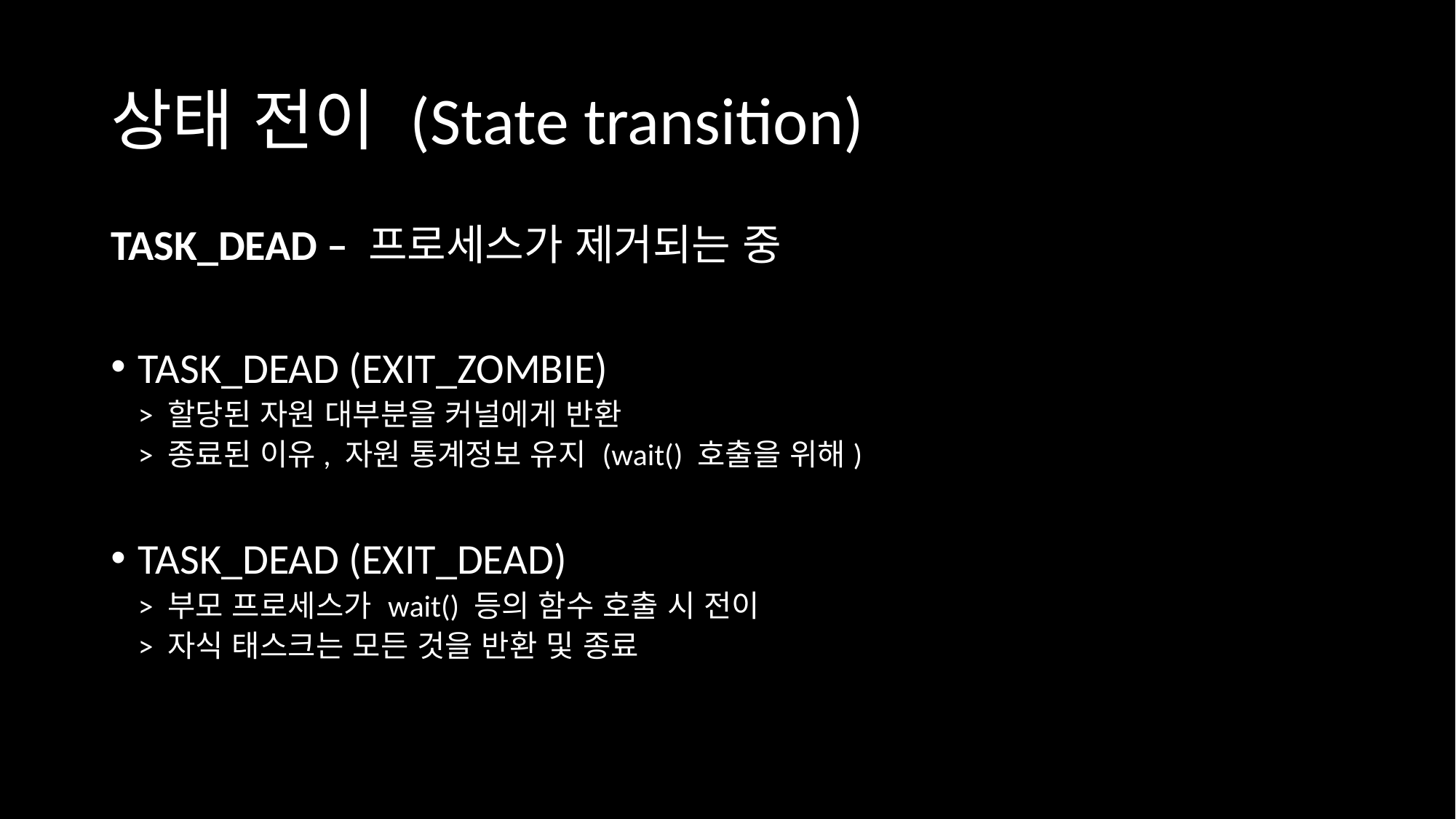

# 상태 전이 (State transition)
TASK_DEAD – 프로세스가 제거되는 중
TASK_DEAD (EXIT_ZOMBIE)
> 할당된 자원 대부분을 커널에게 반환
> 종료된 이유, 자원 통계정보 유지 (wait() 호출을 위해)
TASK_DEAD (EXIT_DEAD)
> 부모 프로세스가 wait() 등의 함수 호출 시 전이
> 자식 태스크는 모든 것을 반환 및 종료